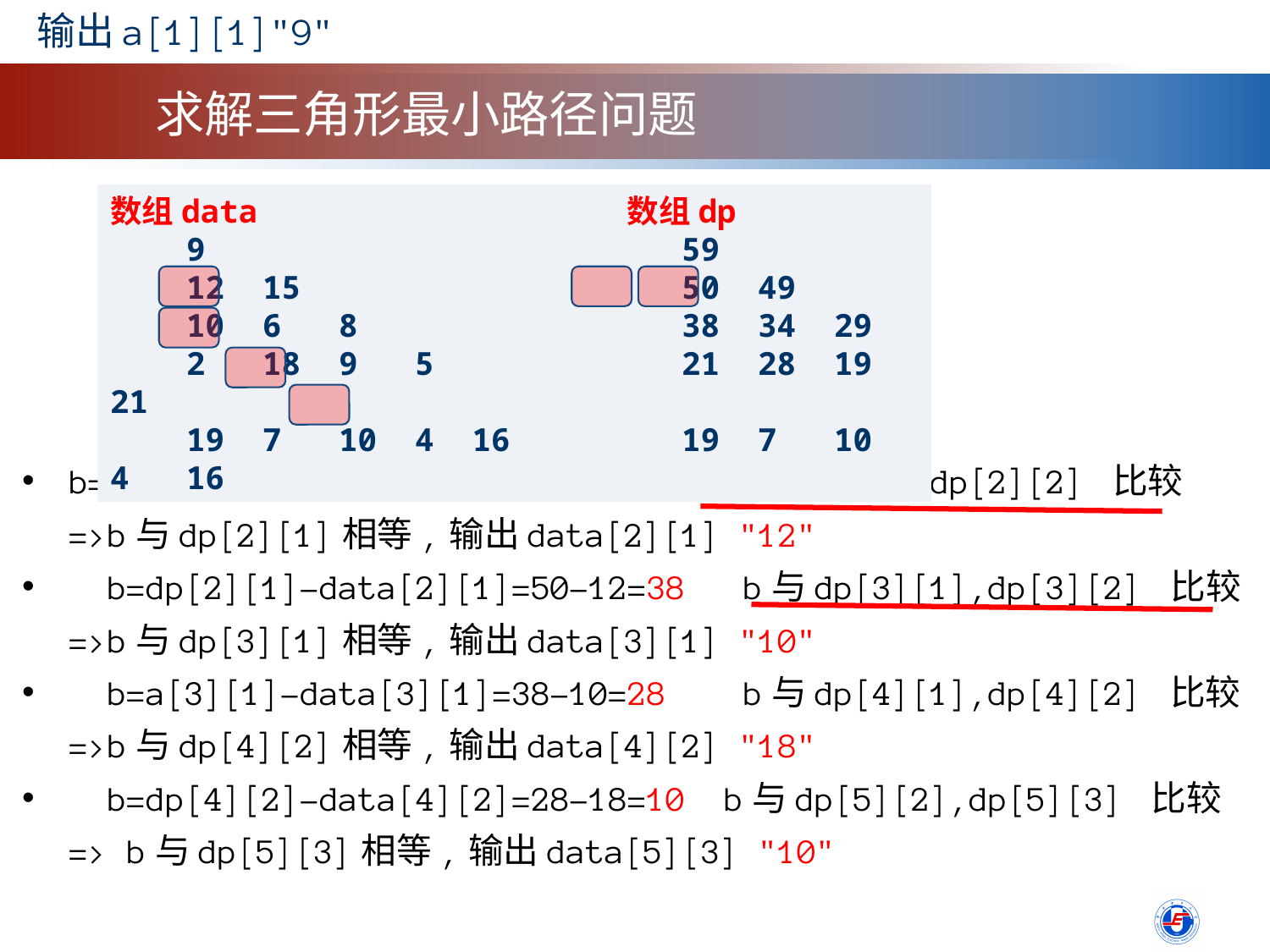

输出a[1][1]"9"

b=dp[1][1]-data[1][1]=59-9=50   b与dp[2][1],dp[2][2] 比较 =>b与dp[2][1]相等,输出data[2][1] "12"
  b=dp[2][1]-data[2][1]=50-12=38   b与dp[3][1],dp[3][2] 比较=>b与dp[3][1]相等,输出data[3][1] "10"
  b=a[3][1]-data[3][1]=38-10=28    b与dp[4][1],dp[4][2] 比较 =>b与dp[4][2]相等,输出data[4][2] "18"
  b=dp[4][2]-data[4][2]=28-18=10  b与dp[5][2],dp[5][3] 比较=> b与dp[5][3]相等,输出data[5][3] "10"
求解三角形最小路径问题
数组data                   数组dp
    9                         59
    12  15                    50  49
    10  6   8                 38  34  29
    2   18  9   5             21  28  19  21
    19  7   10  4  16         19  7   10  4   16